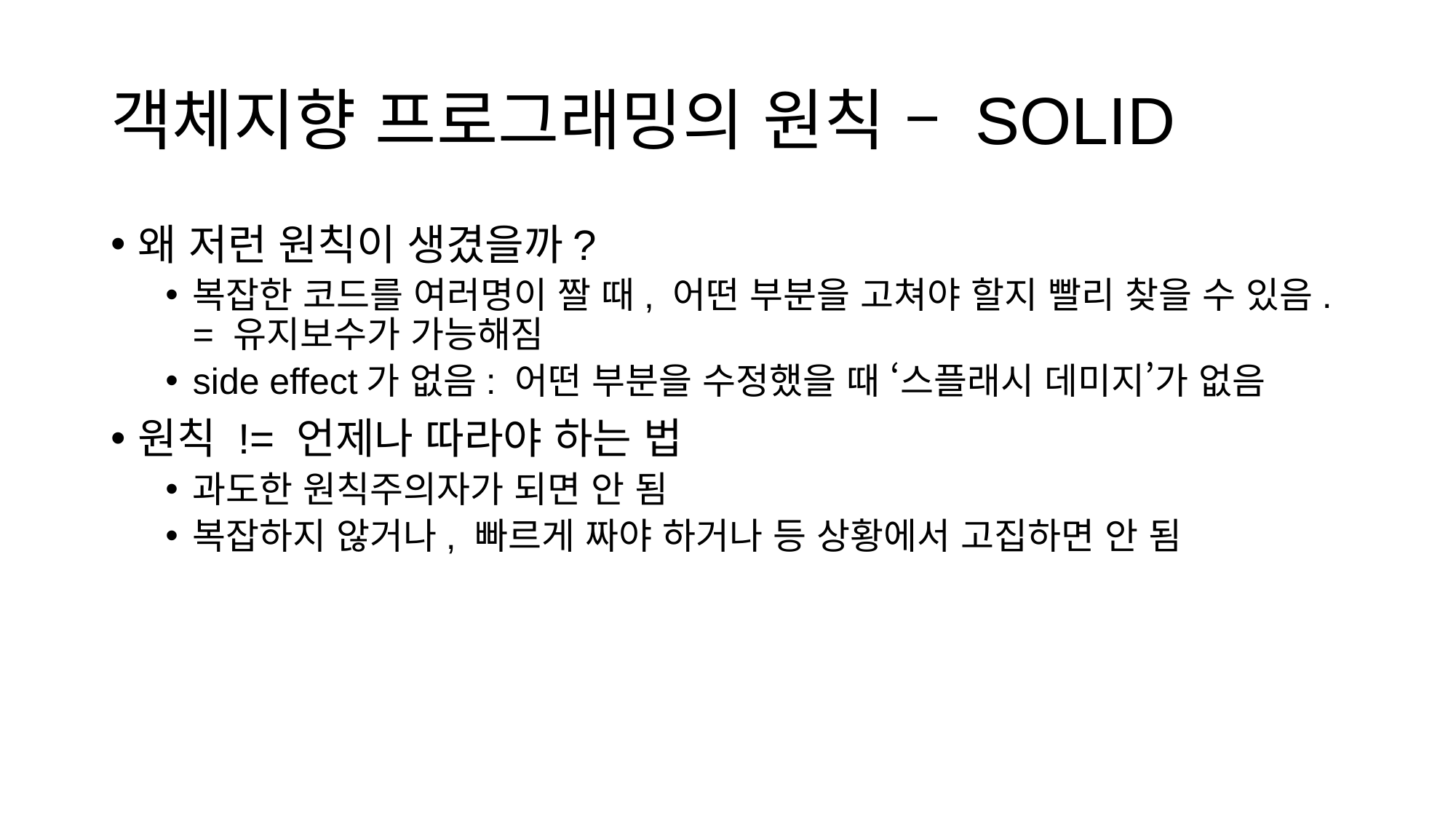

# 객체지향 프로그래밍의 원칙 – SOLID
왜 저런 원칙이 생겼을까?
복잡한 코드를 여러명이 짤 때, 어떤 부분을 고쳐야 할지 빨리 찾을 수 있음. = 유지보수가 가능해짐
side effect가 없음: 어떤 부분을 수정했을 때 ‘스플래시 데미지’가 없음
원칙 != 언제나 따라야 하는 법
과도한 원칙주의자가 되면 안 됨
복잡하지 않거나, 빠르게 짜야 하거나 등 상황에서 고집하면 안 됨